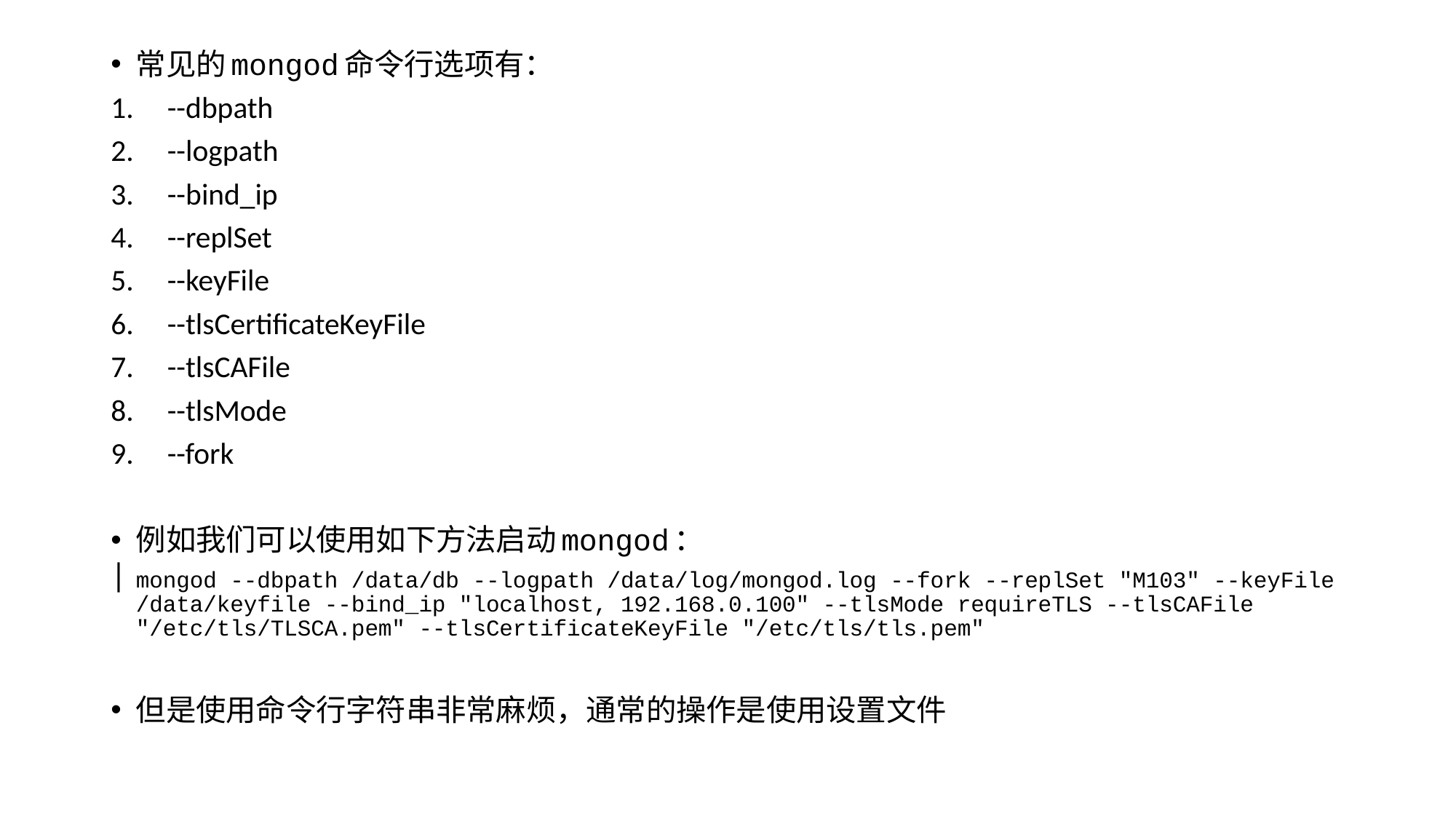

常见的mongod命令行选项有：
--dbpath
--logpath
--bind_ip
--replSet
--keyFile
--tlsCertificateKeyFile
--tlsCAFile
--tlsMode
--fork

例如我们可以使用如下方法启动mongod：
mongod --dbpath /data/db --logpath /data/log/mongod.log --fork --replSet "M103" --keyFile /data/keyfile --bind_ip "localhost, 192.168.0.100" --tlsMode requireTLS --tlsCAFile "/etc/tls/TLSCA.pem" --tlsCertificateKeyFile "/etc/tls/tls.pem"

但是使用命令行字符串非常麻烦，通常的操作是使用设置文件